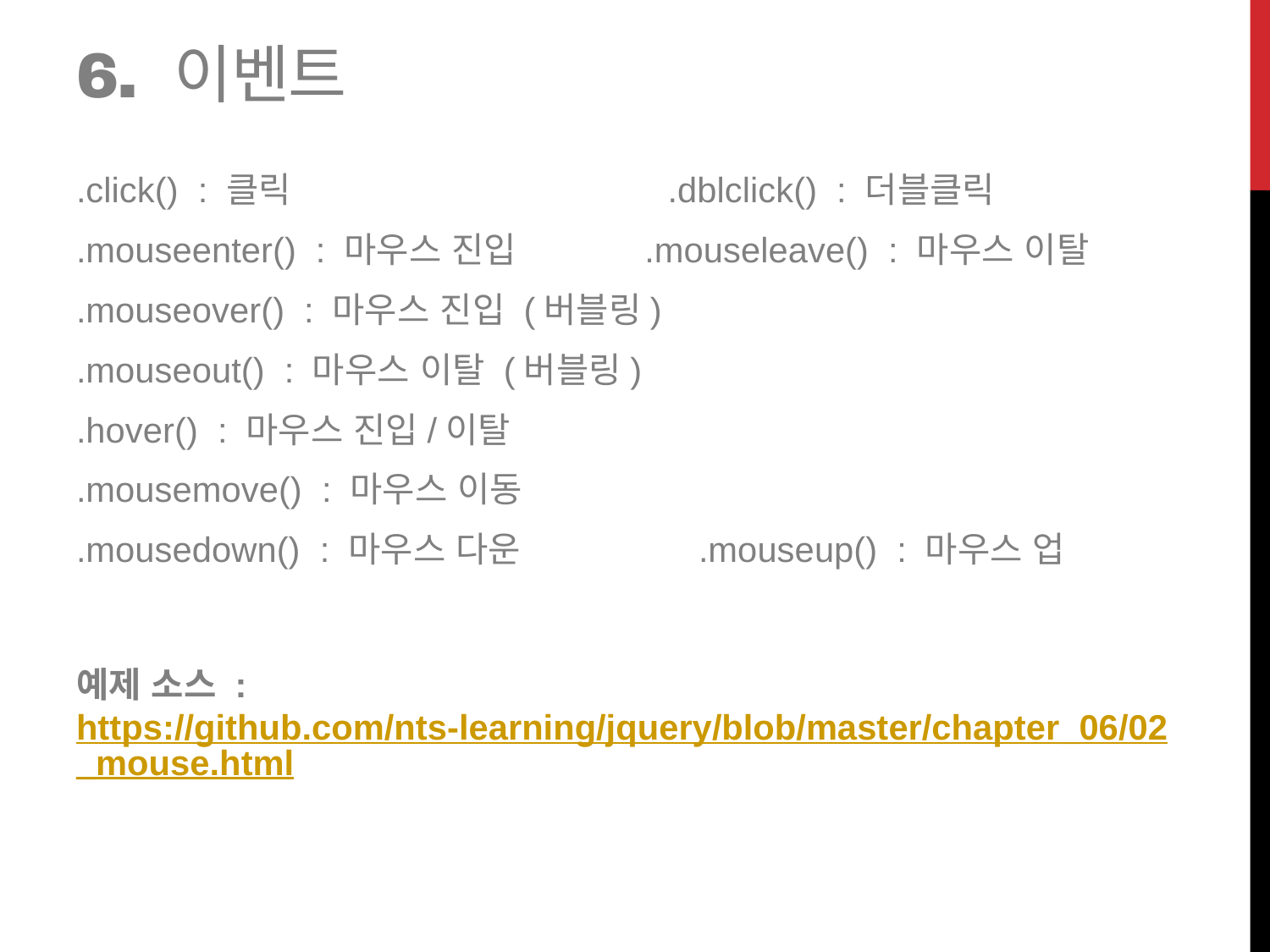

# 6. 이벤트
.click()  : 클릭                                     .dblclick()  : 더블클릭
.mouseenter()  : 마우스 진입            .mouseleave()  : 마우스 이탈
.mouseover()  : 마우스 진입 (버블링)
.mouseout()  : 마우스 이탈 (버블링)
.hover()  : 마우스 진입/이탈
.mousemove()  : 마우스 이동
.mousedown()  : 마우스 다운                 .mouseup()  : 마우스 업
예제 소스 : https://github.com/nts-learning/jquery/blob/master/chapter_06/02_mouse.html